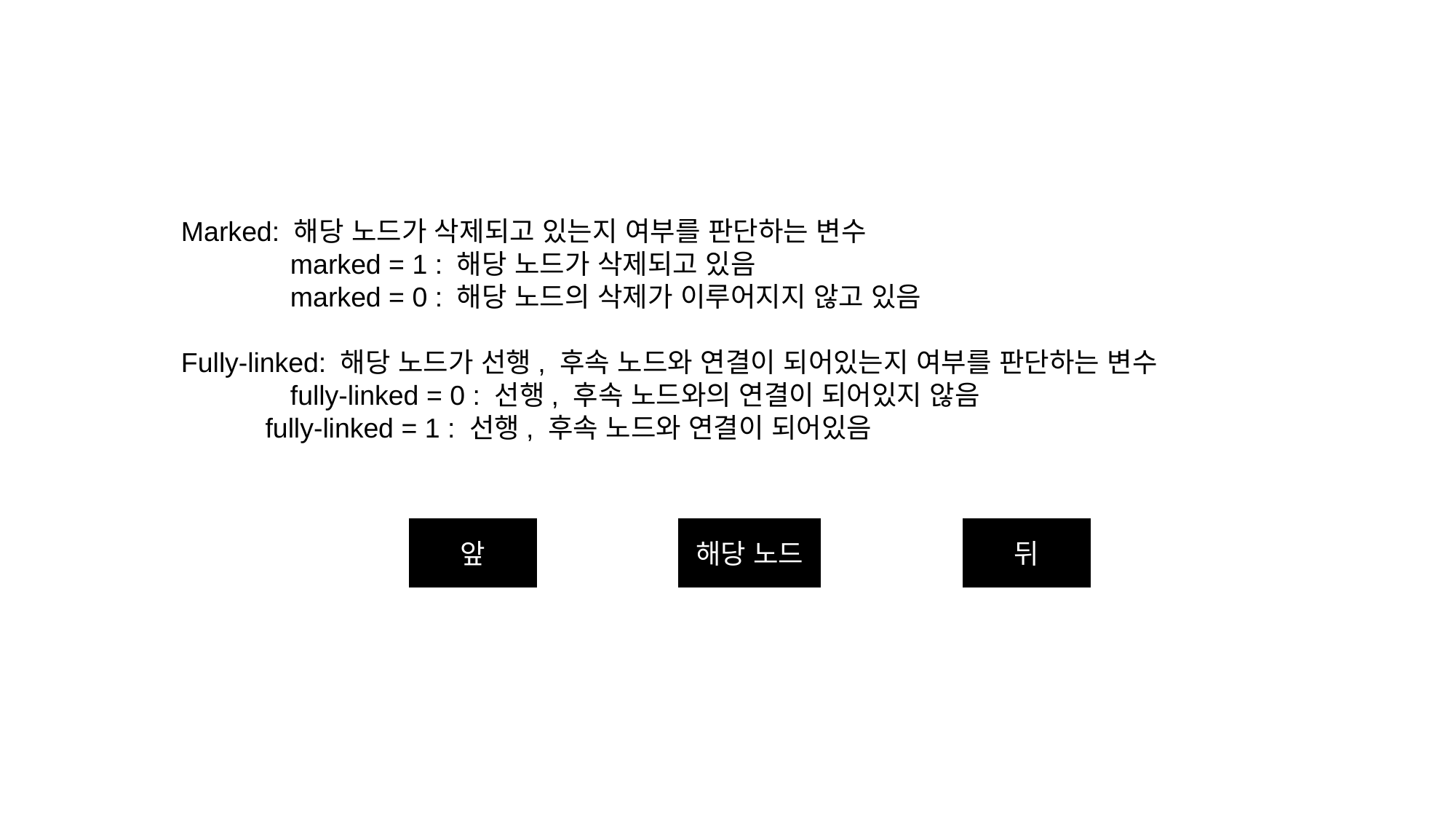

Marked: 해당 노드가 삭제되고 있는지 여부를 판단하는 변수
	marked = 1 : 해당 노드가 삭제되고 있음
	marked = 0 : 해당 노드의 삭제가 이루어지지 않고 있음

Fully-linked: 해당 노드가 선행, 후속 노드와 연결이 되어있는지 여부를 판단하는 변수
	fully-linked = 0 : 선행, 후속 노드와의 연결이 되어있지 않음
           fully-linked = 1 : 선행, 후속 노드와 연결이 되어있음

해당 노드
뒤
앞